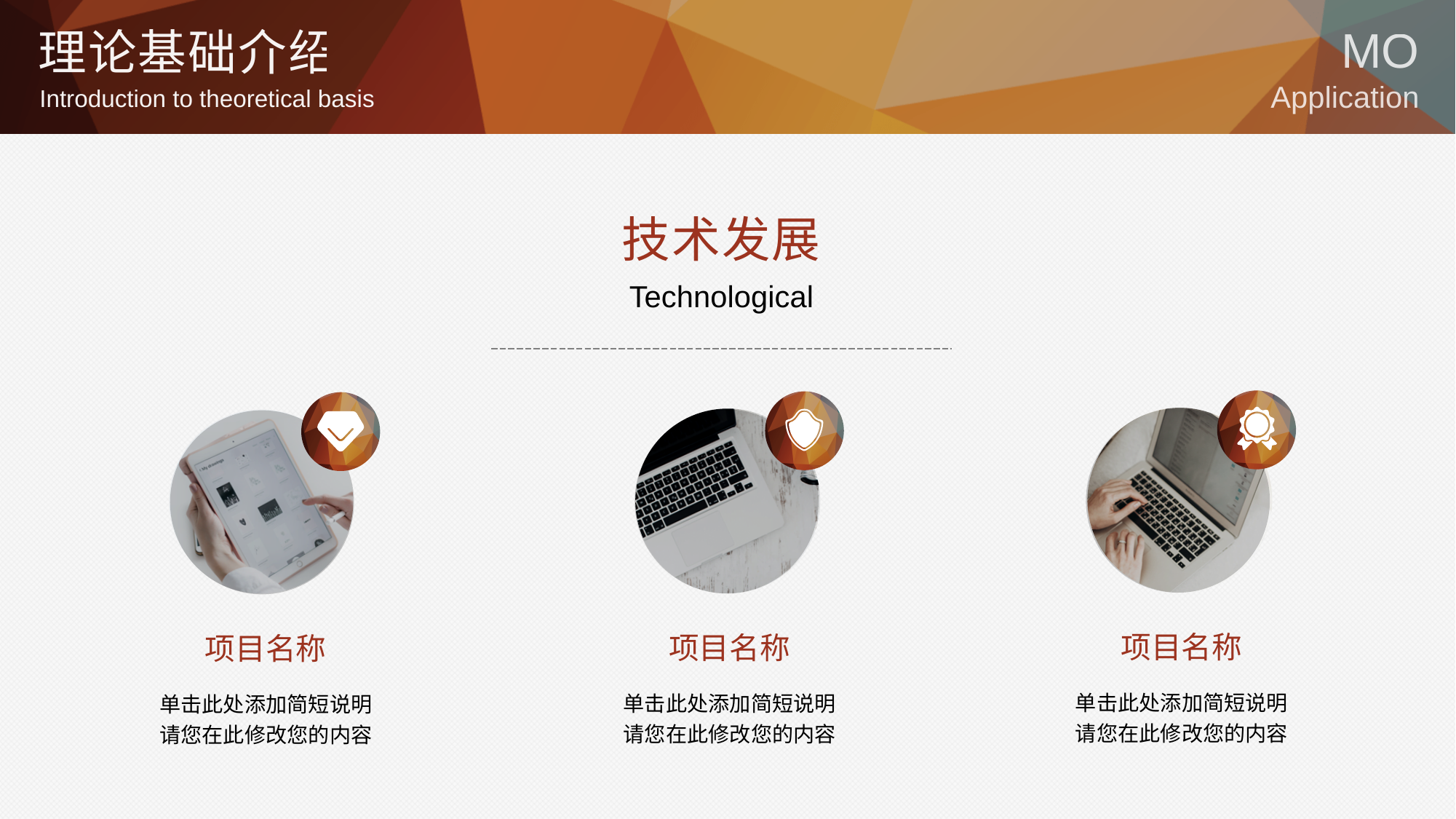

理论基础介绍
Introduction to theoretical basis
技术发展
Technological

项目名称
项目名称
项目名称
单击此处添加简短说明请您在此修改您的内容
单击此处添加简短说明请您在此修改您的内容
单击此处添加简短说明请您在此修改您的内容